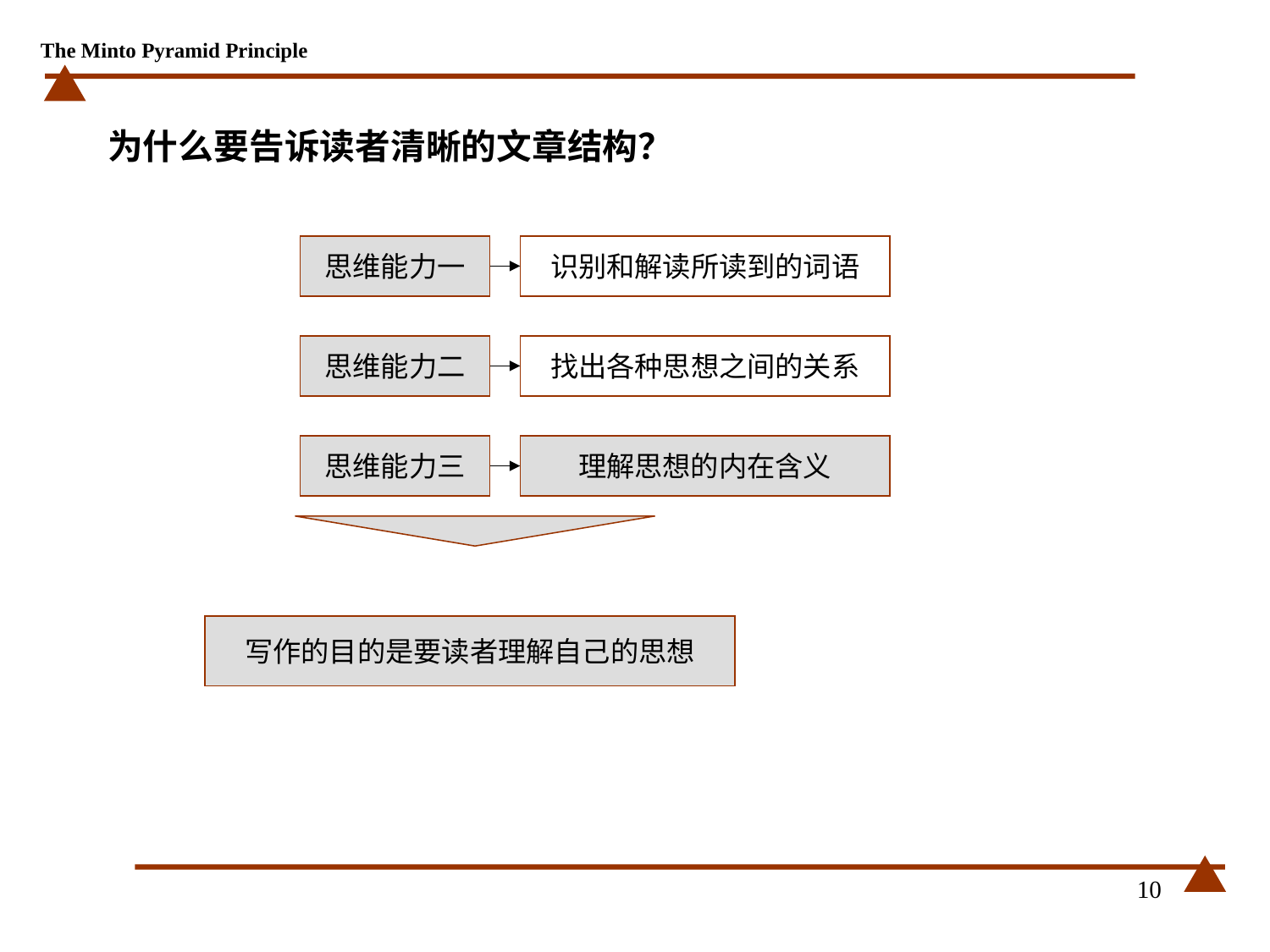

# 为什么要告诉读者清晰的文章结构？
思维能力一
识别和解读所读到的词语
思维能力二
找出各种思想之间的关系
思维能力三
理解思想的内在含义

写作的目的是要读者理解自己的思想
10